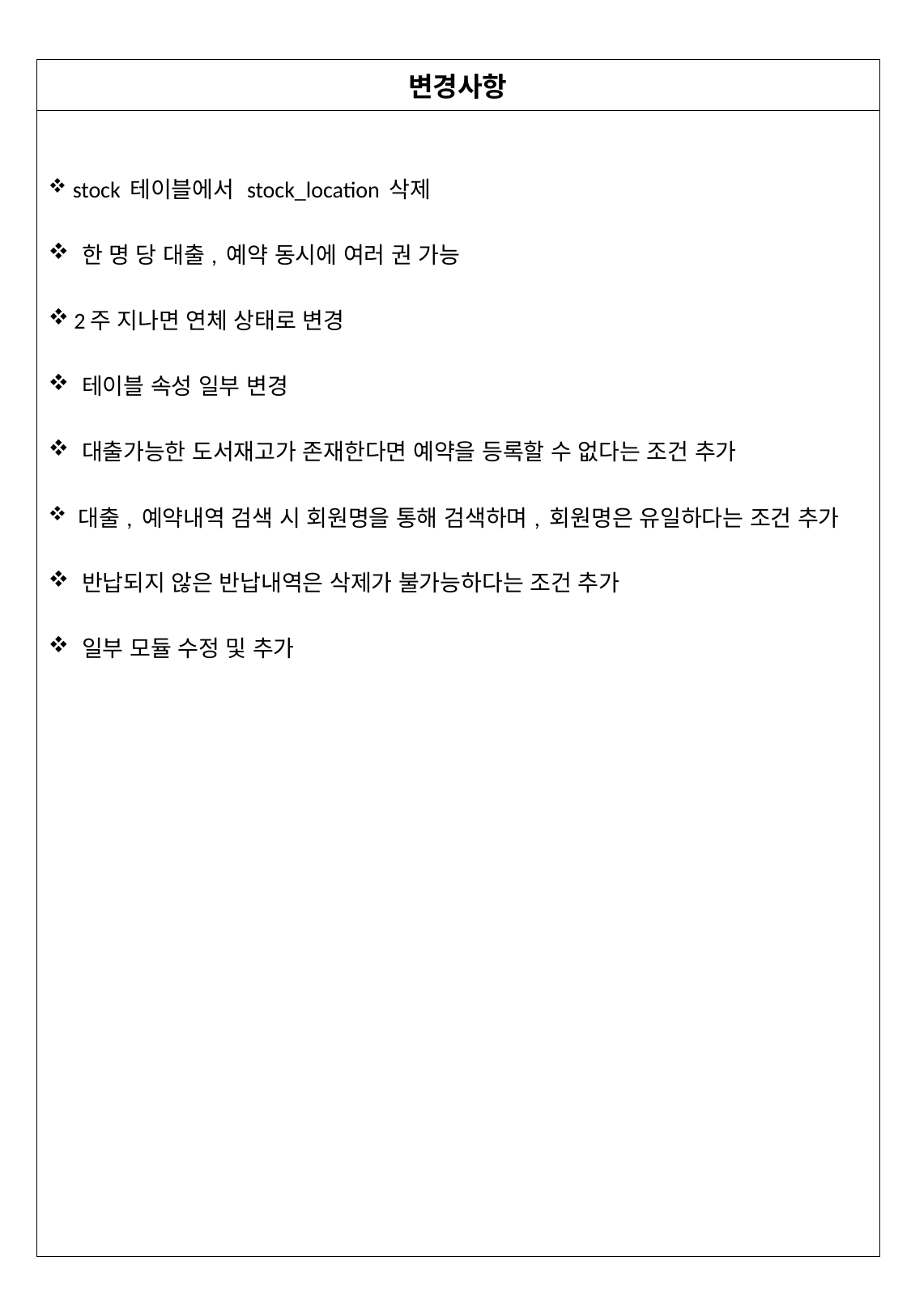

| 변경사항 |
| --- |
| stock 테이블에서 stock\_location 삭제 한 명 당 대출, 예약 동시에 여러 권 가능 2주 지나면 연체 상태로 변경 테이블 속성 일부 변경 대출가능한 도서재고가 존재한다면 예약을 등록할 수 없다는 조건 추가 대출, 예약내역 검색 시 회원명을 통해 검색하며, 회원명은 유일하다는 조건 추가 반납되지 않은 반납내역은 삭제가 불가능하다는 조건 추가 일부 모듈 수정 및 추가 |